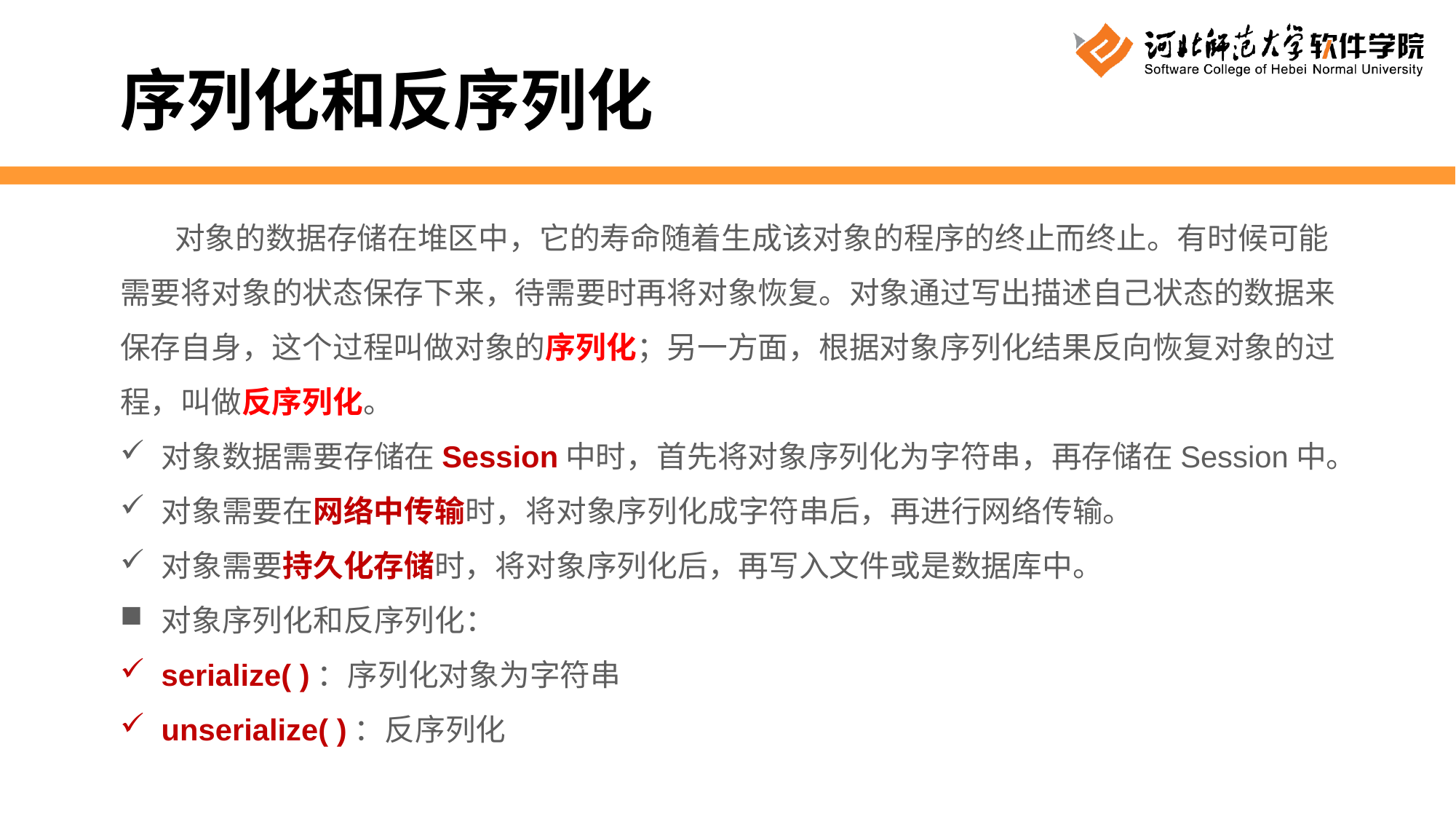

序列化和反序列化
对象的数据存储在堆区中，它的寿命随着生成该对象的程序的终止而终止。有时候可能需要将对象的状态保存下来，待需要时再将对象恢复。对象通过写出描述自己状态的数据来保存自身，这个过程叫做对象的序列化；另一方面，根据对象序列化结果反向恢复对象的过程，叫做反序列化。
对象数据需要存储在Session中时，首先将对象序列化为字符串，再存储在Session中。
对象需要在网络中传输时，将对象序列化成字符串后，再进行网络传输。
对象需要持久化存储时，将对象序列化后，再写入文件或是数据库中。
对象序列化和反序列化：
serialize( )：序列化对象为字符串
unserialize( )：反序列化